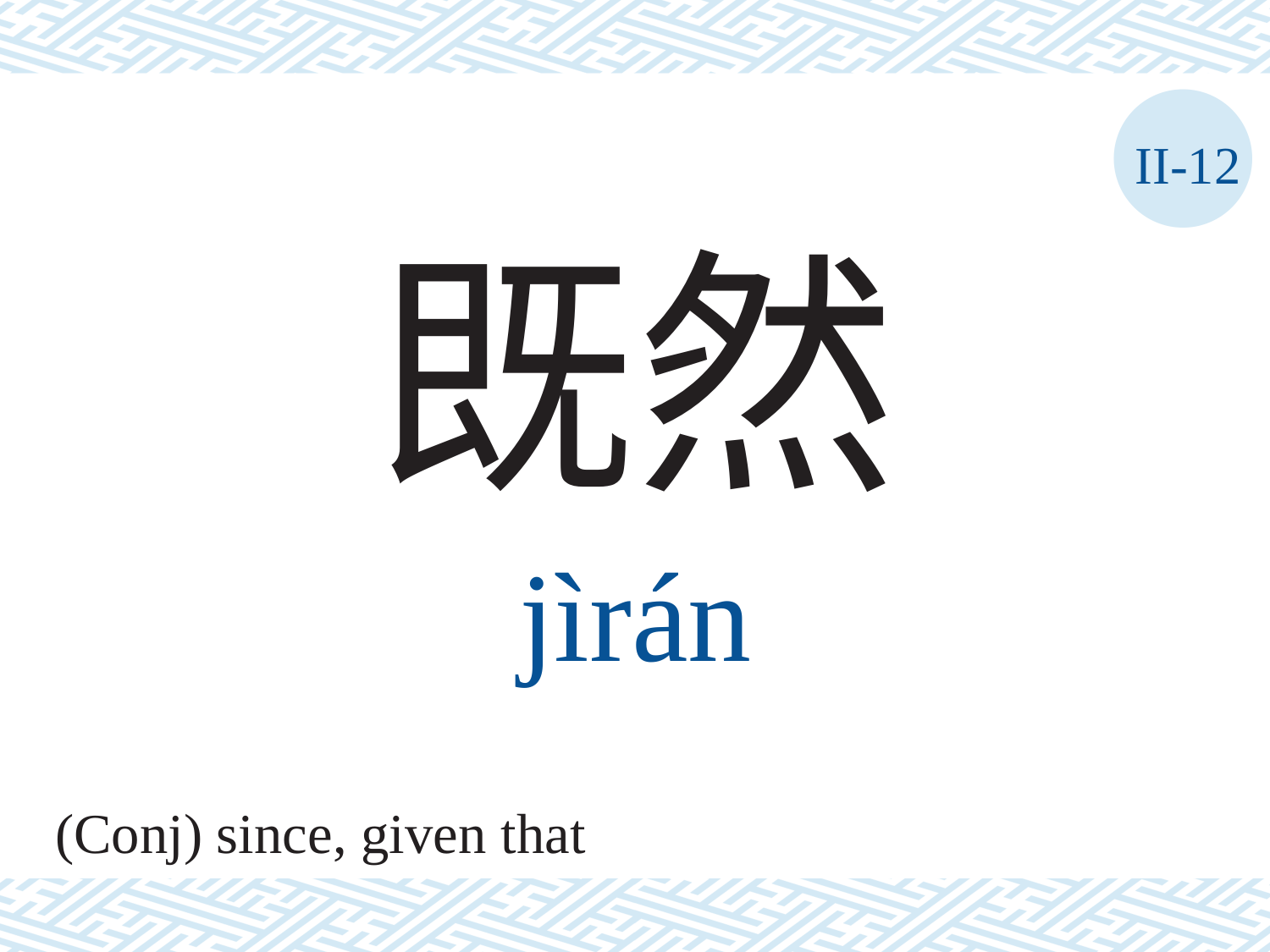

II-12
既然
jìrán
(Conj) since, given that